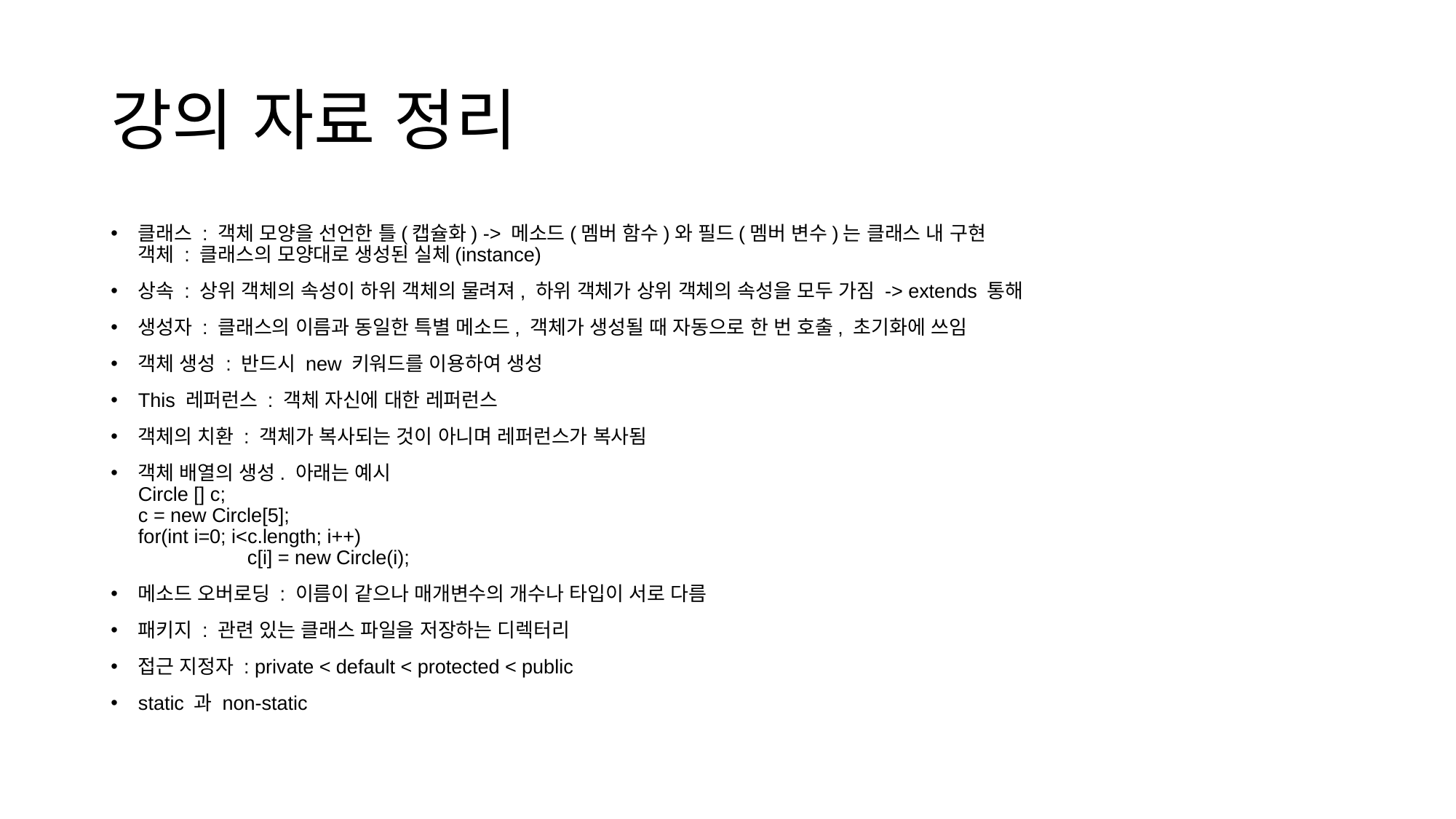

# 강의 자료 정리
클래스 : 객체 모양을 선언한 틀(캡슐화) -> 메소드(멤버 함수)와 필드(멤버 변수)는 클래스 내 구현
객체 : 클래스의 모양대로 생성된 실체(instance)
상속 : 상위 객체의 속성이 하위 객체의 물려져, 하위 객체가 상위 객체의 속성을 모두 가짐 -> extends 통해
생성자 : 클래스의 이름과 동일한 특별 메소드, 객체가 생성될 때 자동으로 한 번 호출, 초기화에 쓰임
객체 생성 : 반드시 new 키워드를 이용하여 생성
This 레퍼런스 : 객체 자신에 대한 레퍼런스
객체의 치환 : 객체가 복사되는 것이 아니며 레퍼런스가 복사됨
객체 배열의 생성. 아래는 예시
Circle [] c;
c = new Circle[5];
for(int i=0; i<c.length; i++)
	c[i] = new Circle(i);
메소드 오버로딩 : 이름이 같으나 매개변수의 개수나 타입이 서로 다름
패키지 : 관련 있는 클래스 파일을 저장하는 디렉터리
접근 지정자 : private < default < protected < public
static 과 non-static